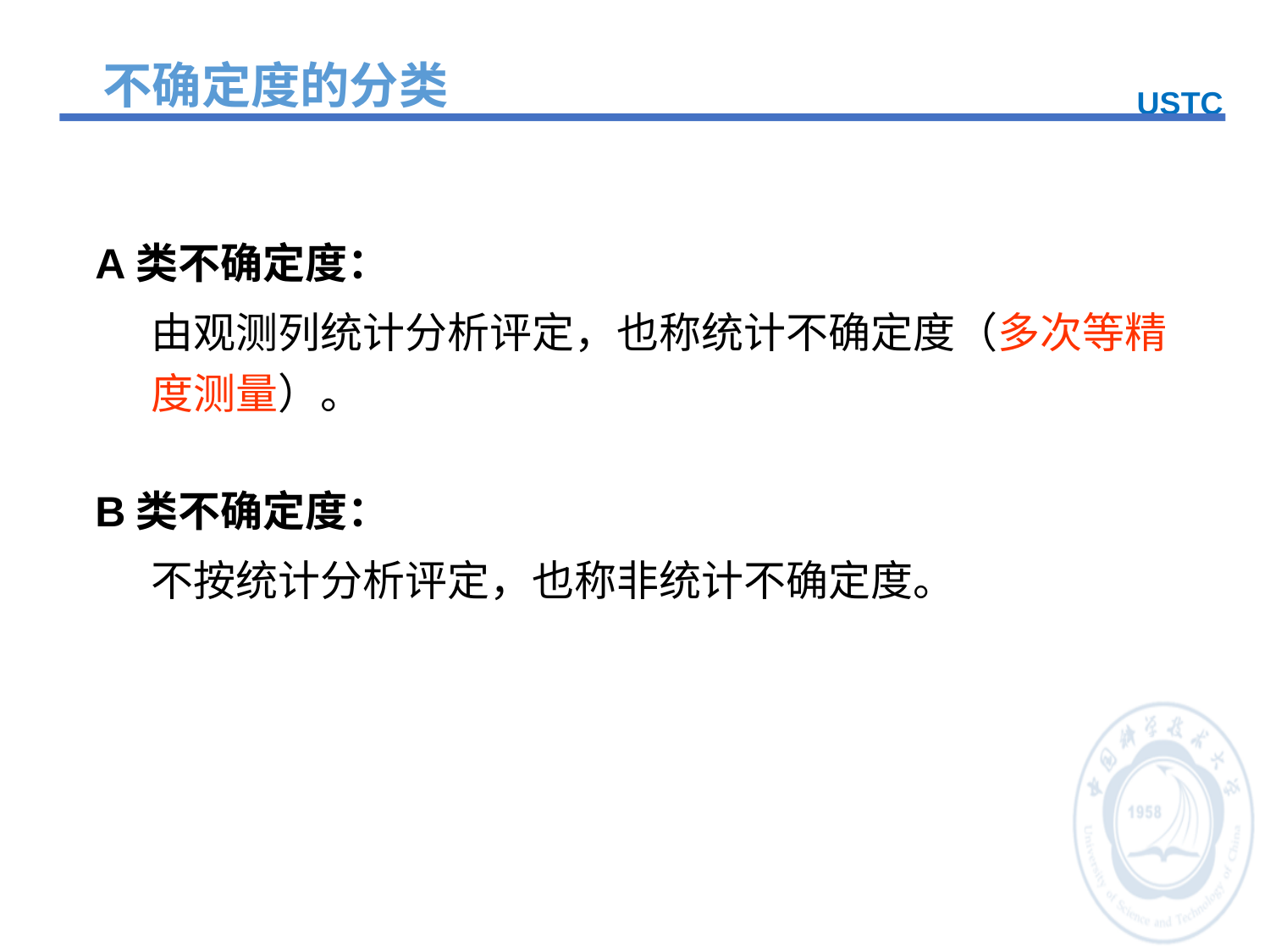

不确定度的分类
USTC

A类不确定度：
由观测列统计分析评定，也称统计不确定度（多次等精度测量）。

B类不确定度：
不按统计分析评定，也称非统计不确定度。